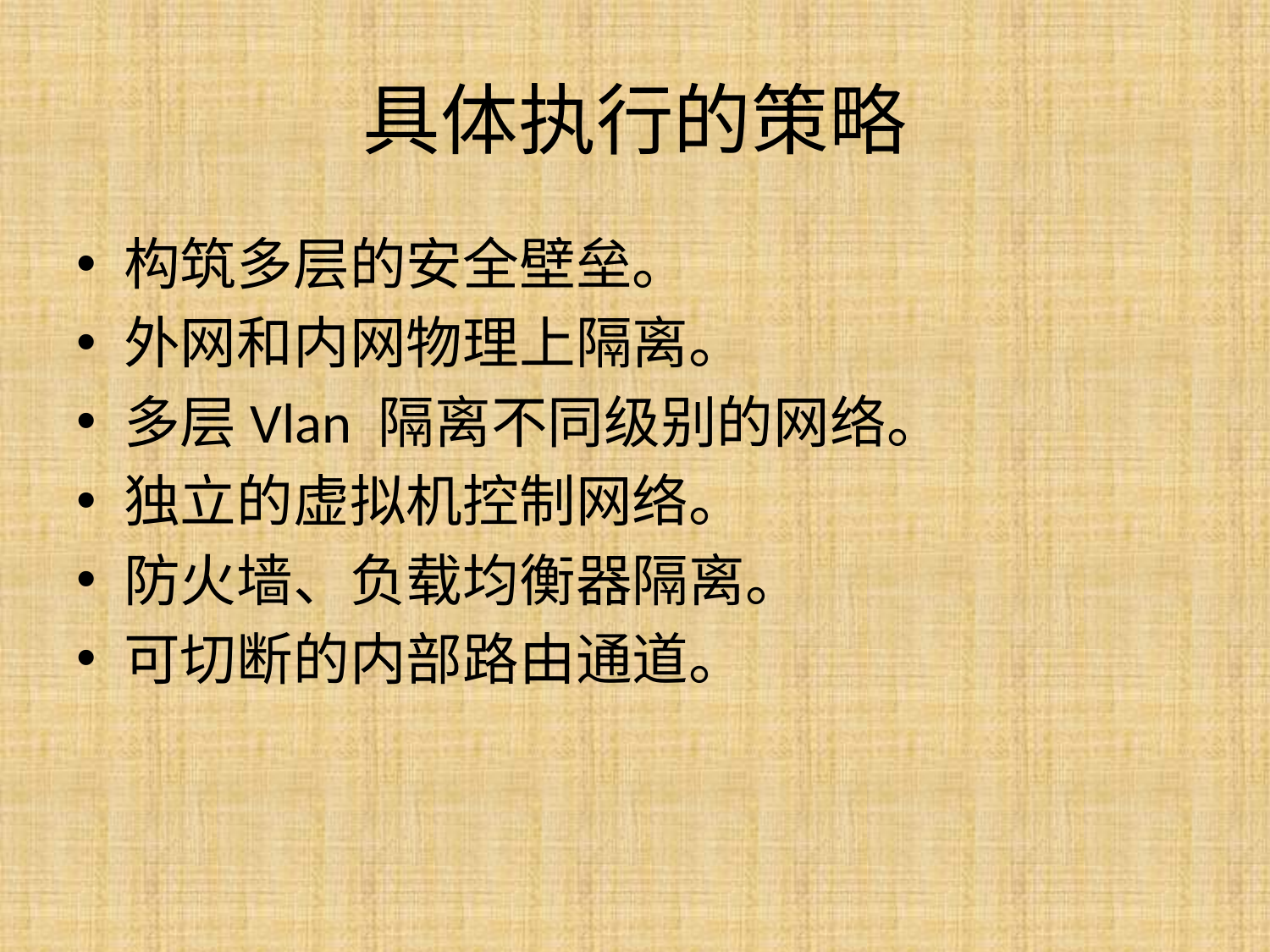

# 具体执行的策略
构筑多层的安全壁垒。
外网和内网物理上隔离。
多层Vlan 隔离不同级别的网络。
独立的虚拟机控制网络。
防火墙、负载均衡器隔离。
可切断的内部路由通道。